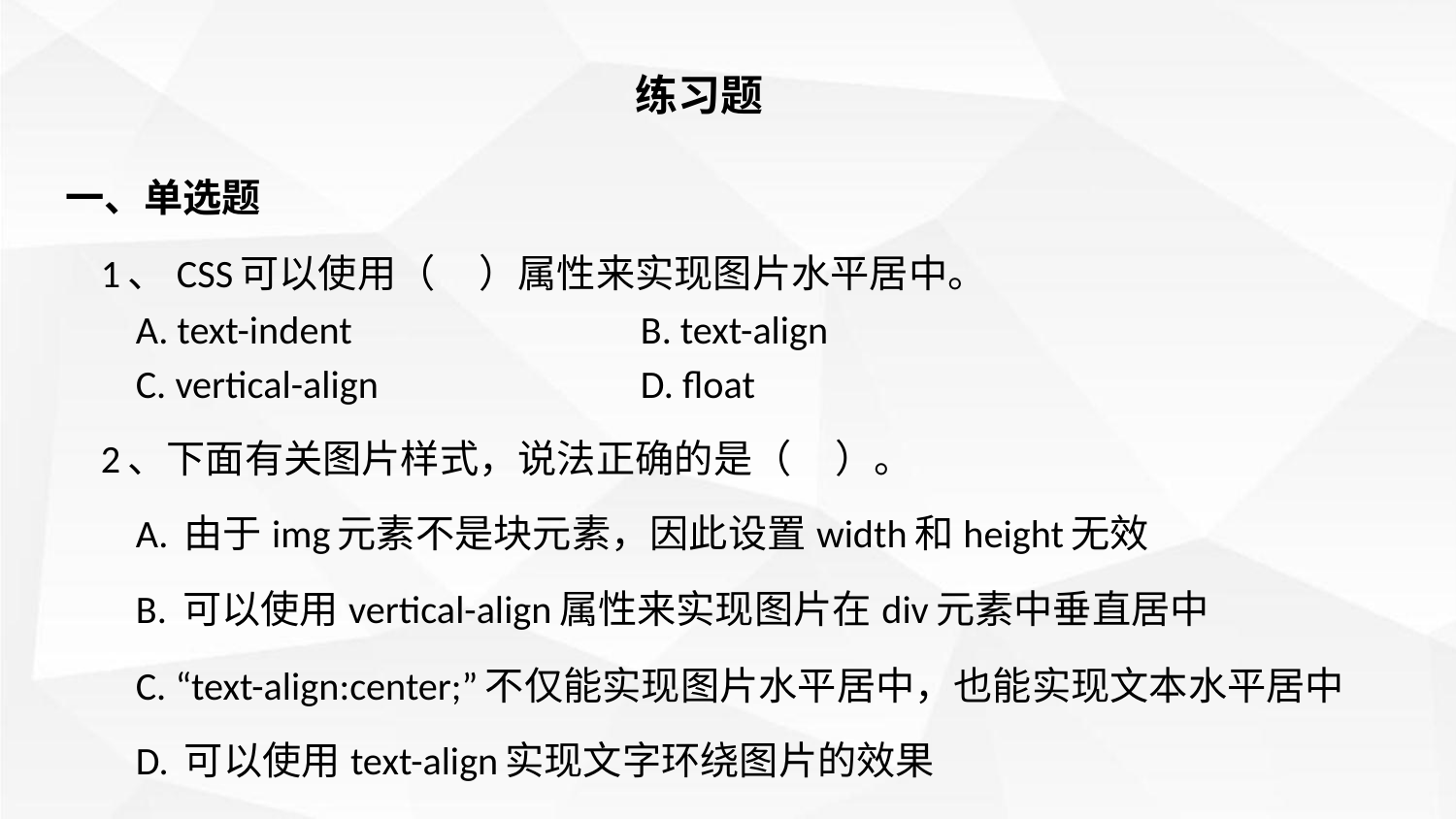

练习题
一、单选题
    1、CSS可以使用（     ）属性来实现图片水平居中。
        A. text-indent                                 B. text-align
        C. vertical-align                              D. float
    2、下面有关图片样式，说法正确的是（     ）。
        A. 由于img元素不是块元素，因此设置width和height无效
        B. 可以使用vertical-align属性来实现图片在div元素中垂直居中
        C. “text-align:center;”不仅能实现图片水平居中，也能实现文本水平居中
        D. 可以使用text-align实现文字环绕图片的效果